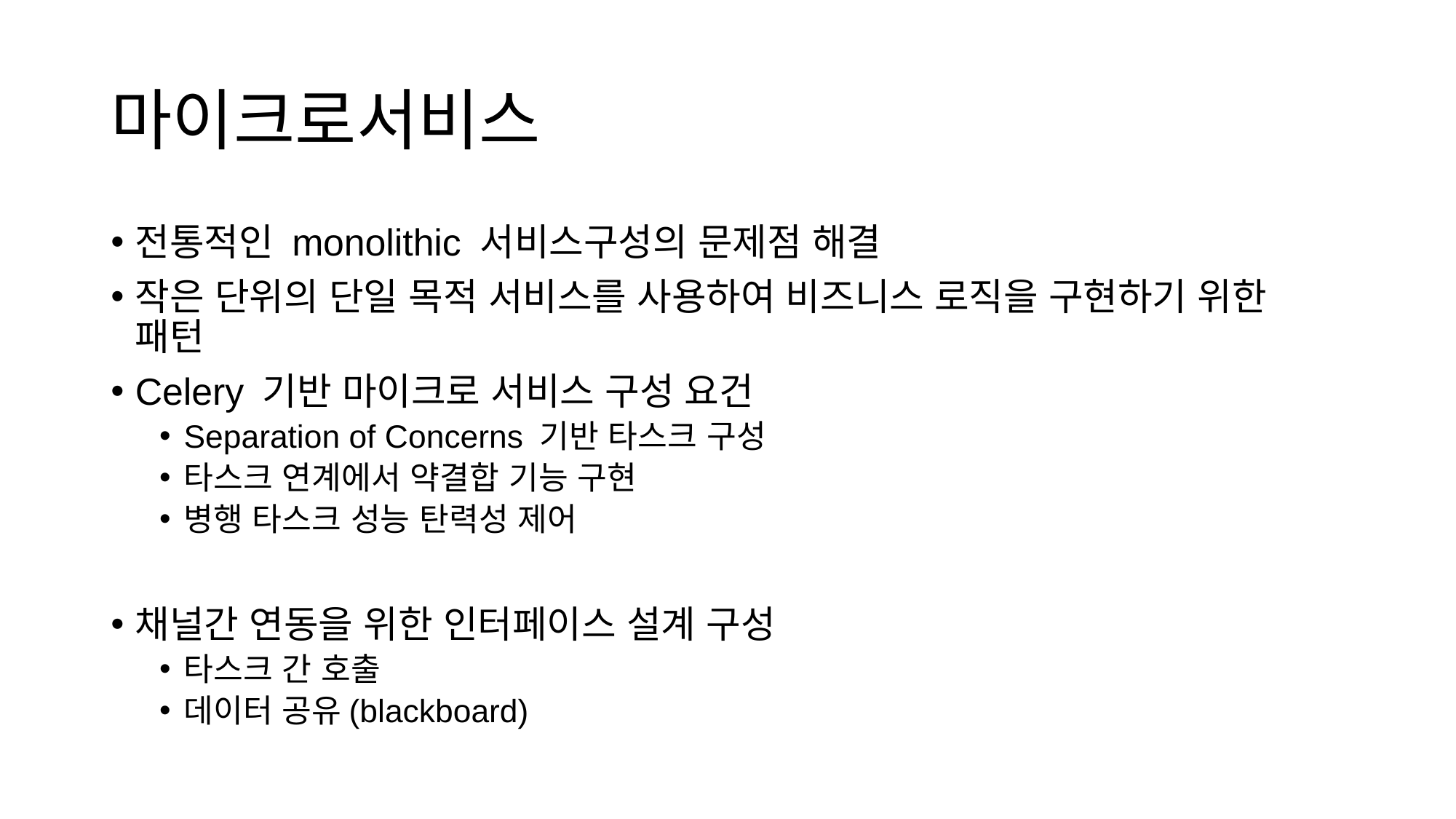

# 마이크로서비스
전통적인 monolithic 서비스구성의 문제점 해결
작은 단위의 단일 목적 서비스를 사용하여 비즈니스 로직을 구현하기 위한 패턴
Celery 기반 마이크로 서비스 구성 요건
Separation of Concerns 기반 타스크 구성
타스크 연계에서 약결합 기능 구현
병행 타스크 성능 탄력성 제어

채널간 연동을 위한 인터페이스 설계 구성
타스크 간 호출
데이터 공유(blackboard)